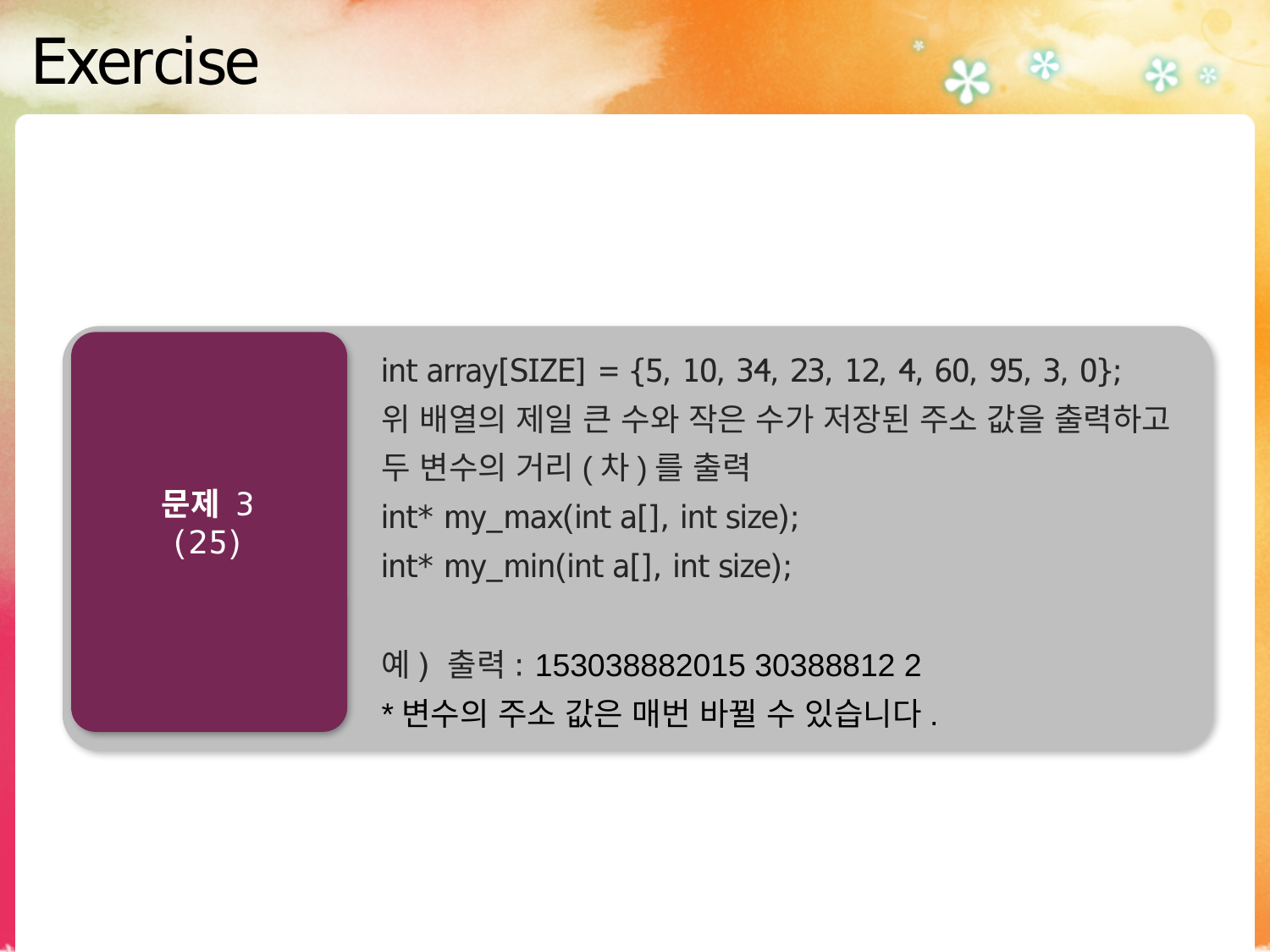

# Exercise

int array[SIZE] = {5, 10, 34, 23, 12, 4, 60, 95, 3, 0};
위 배열의 제일 큰 수와 작은 수가 저장된 주소 값을 출력하고 두 변수의 거리(차)를 출력
int* my_max(int a[], int size);
int* my_min(int a[], int size);

예) 출력: 153038882015 30388812 2
*변수의 주소 값은 매번 바뀔 수 있습니다.
문제 3
(25)